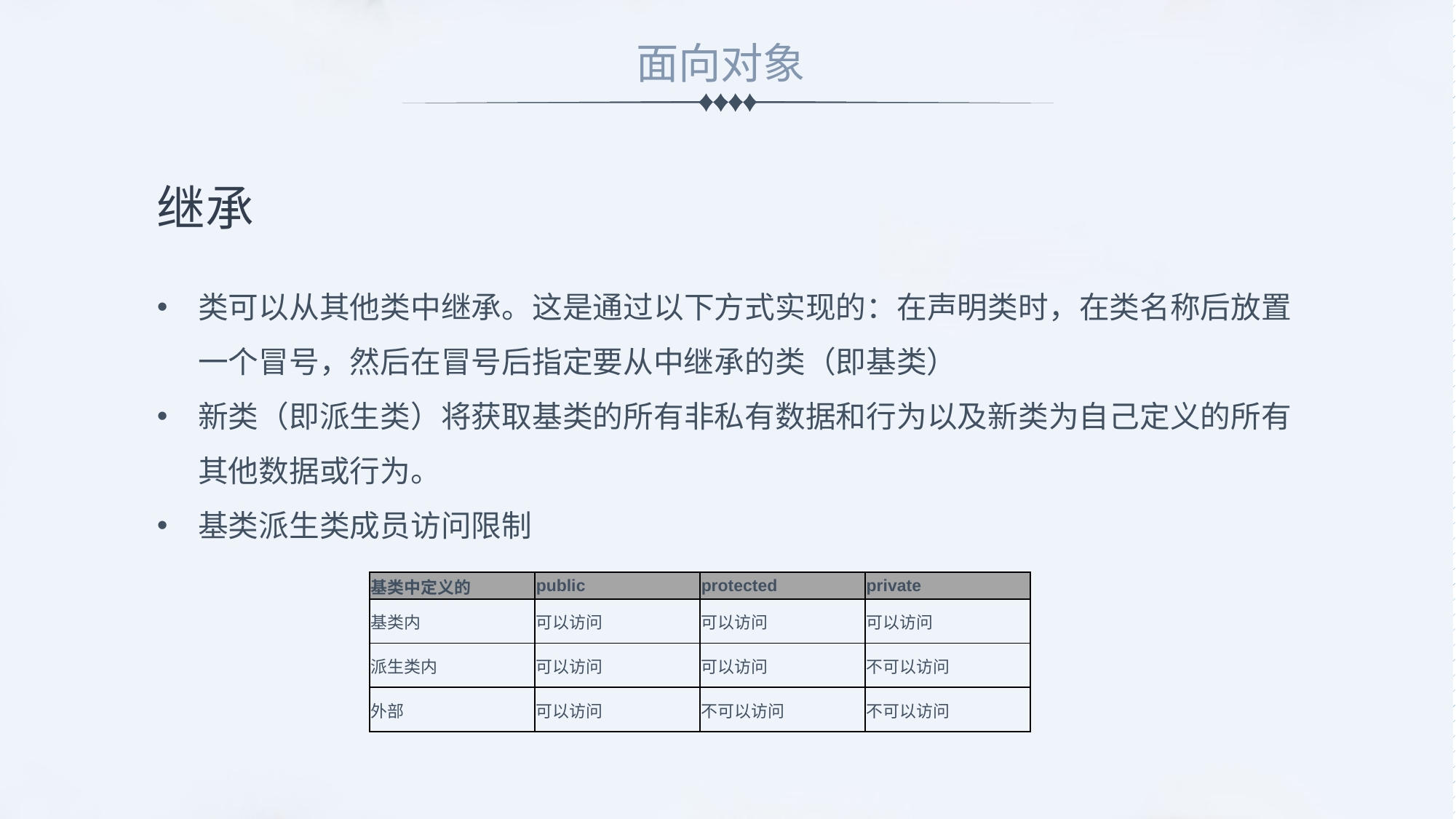

继承
类可以从其他类中继承。这是通过以下方式实现的：在声明类时，在类名称后放置一个冒号，然后在冒号后指定要从中继承的类（即基类）
新类（即派生类）将获取基类的所有非私有数据和行为以及新类为自己定义的所有其他数据或行为。
基类派生类成员访问限制
| 基类中定义的 | public | protected | private |
| --- | --- | --- | --- |
| 基类内 | 可以访问 | 可以访问 | 可以访问 |
| 派生类内 | 可以访问 | 可以访问 | 不可以访问 |
| 外部 | 可以访问 | 不可以访问 | 不可以访问 |